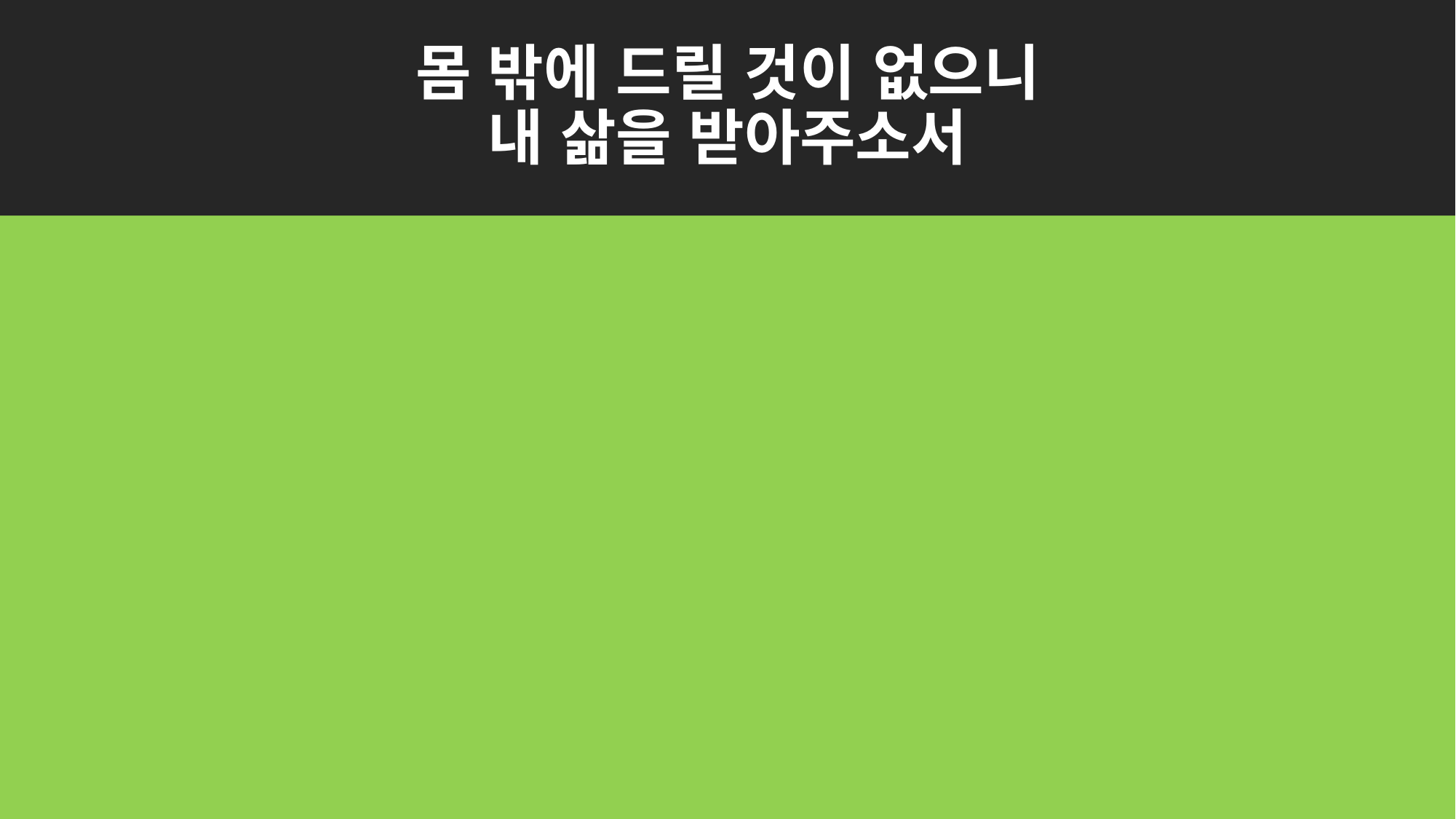

# 몸 밖에 드릴 것이 없으니 내 삶을 받아주소서